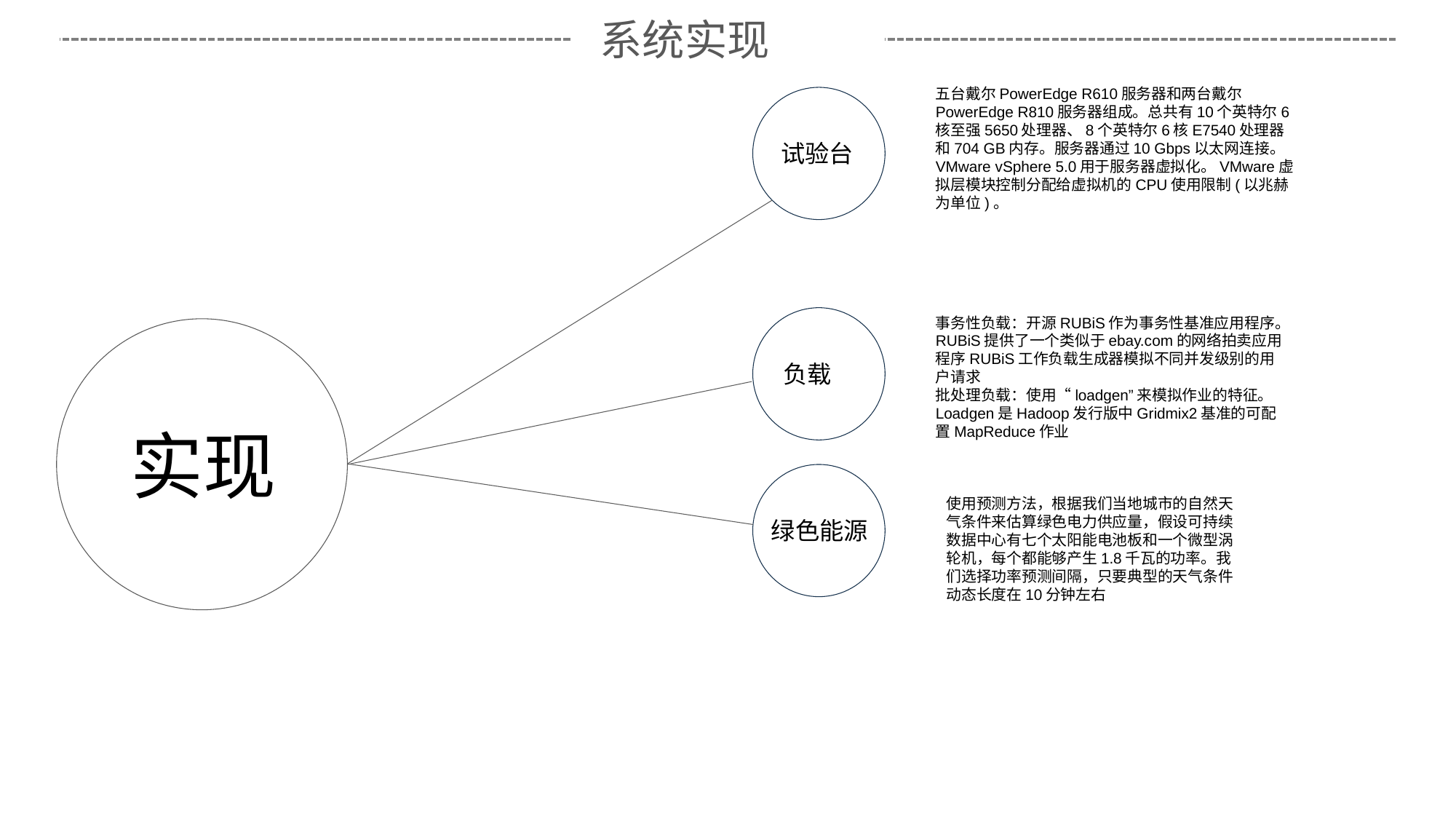

系统实现
五台戴尔PowerEdge R610服务器和两台戴尔PowerEdge R810服务器组成。总共有10个英特尔6核至强5650处理器、8个英特尔6核E7540处理器和704 GB内存。服务器通过10 Gbps以太网连接。VMware vSphere 5.0用于服务器虚拟化。VMware虚拟层模块控制分配给虚拟机的CPU使用限制(以兆赫为单位)。

试验台
实现

事务性负载：开源RUBiS作为事务性基准应用程序。RUBiS提供了一个类似于ebay.com的网络拍卖应用程序RUBiS工作负载生成器模拟不同并发级别的用户请求
批处理负载：使用“loadgen”来模拟作业的特征。Loadgen是Hadoop发行版中Gridmix2基准的可配置MapReduce作业

负载
实现

使用预测方法，根据我们当地城市的自然天气条件来估算绿色电力供应量，假设可持续数据中心有七个太阳能电池板和一个微型涡轮机，每个都能够产生1.8千瓦的功率。我们选择功率预测间隔，只要典型的天气条件动态长度在10分钟左右
绿色能源